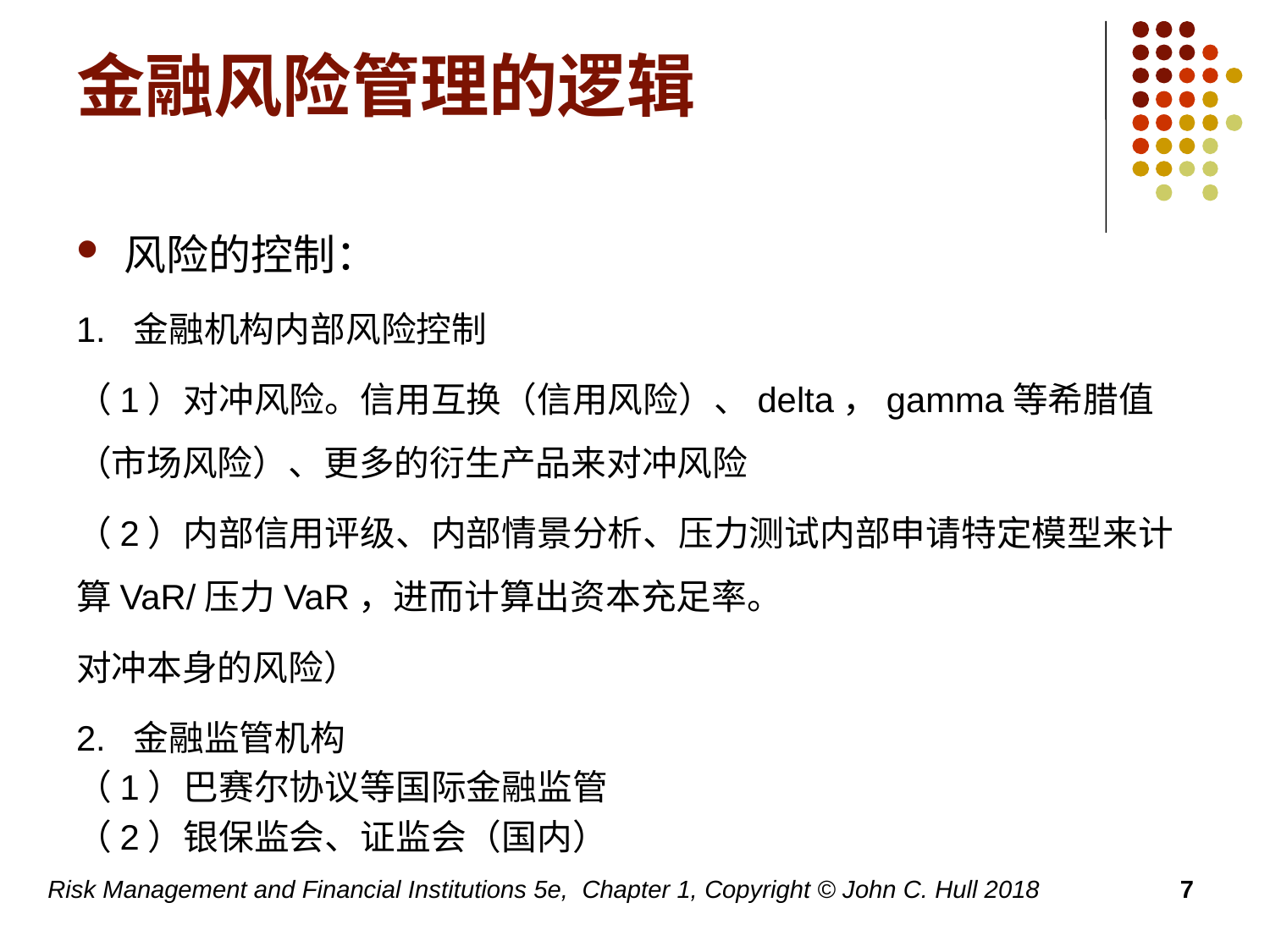

# 金融风险管理的逻辑
风险的控制：
1.  金融机构内部风险控制
（1）对冲风险。信用互换（信用风险）、delta，gamma等希腊值（市场风险）、更多的衍生产品来对冲风险
（2）内部信用评级、内部情景分析、压力测试内部申请特定模型来计算VaR/压力VaR，进而计算出资本充足率。
对冲本身的风险）
2.  金融监管机构
（1）巴赛尔协议等国际金融监管
（2）银保监会、证监会（国内）

Risk Management and Financial Institutions 5e,  Chapter 1, Copyright © John C. Hull 2018
7